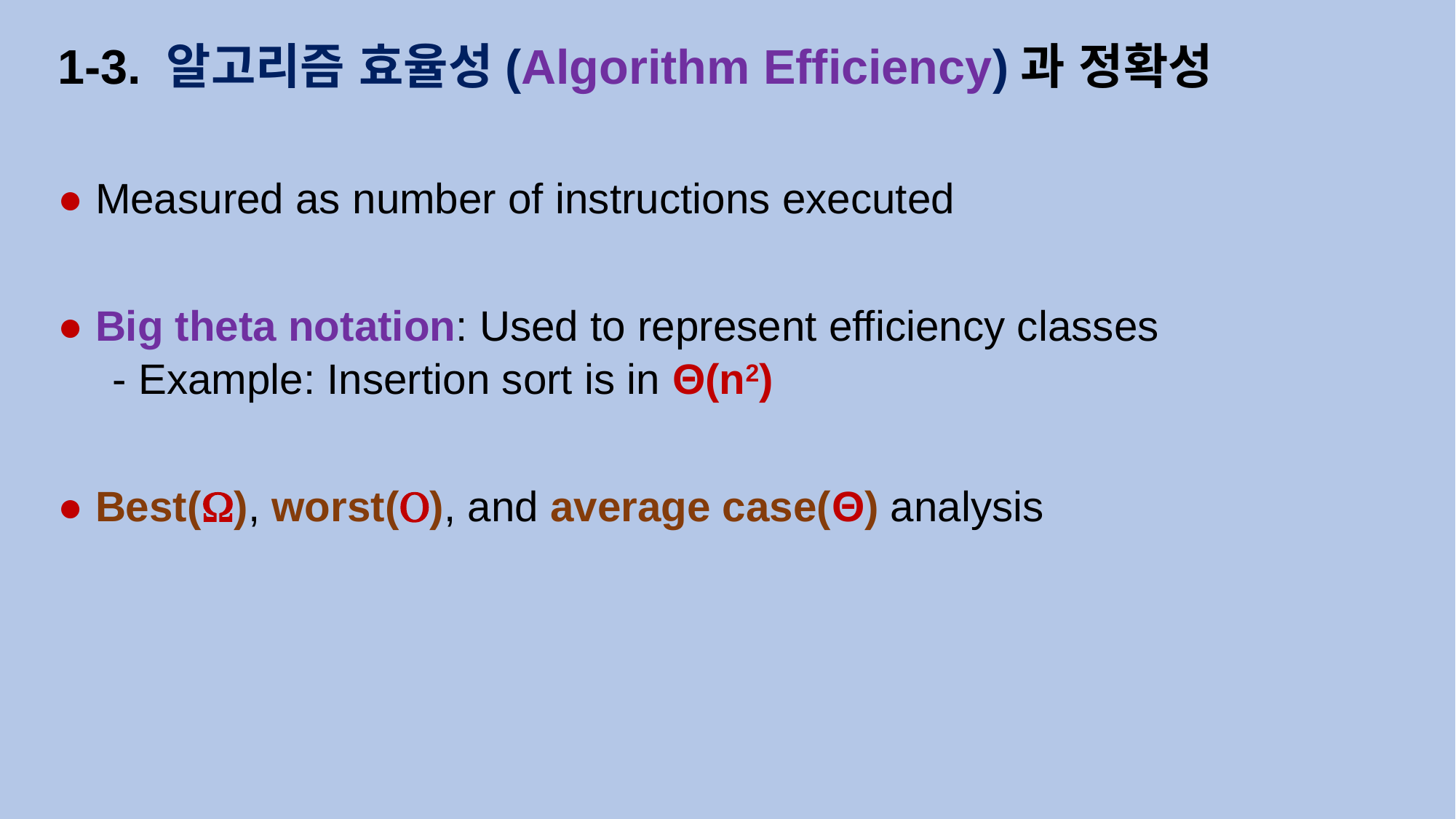

1-3. 알고리즘 효율성(Algorithm Efficiency)과 정확성

● Measured as number of instructions executed

● Big theta notation: Used to represent efficiency classes
- Example: Insertion sort is in Θ(n2)

● Best(Ω), worst(Ο), and average case(Θ) analysis